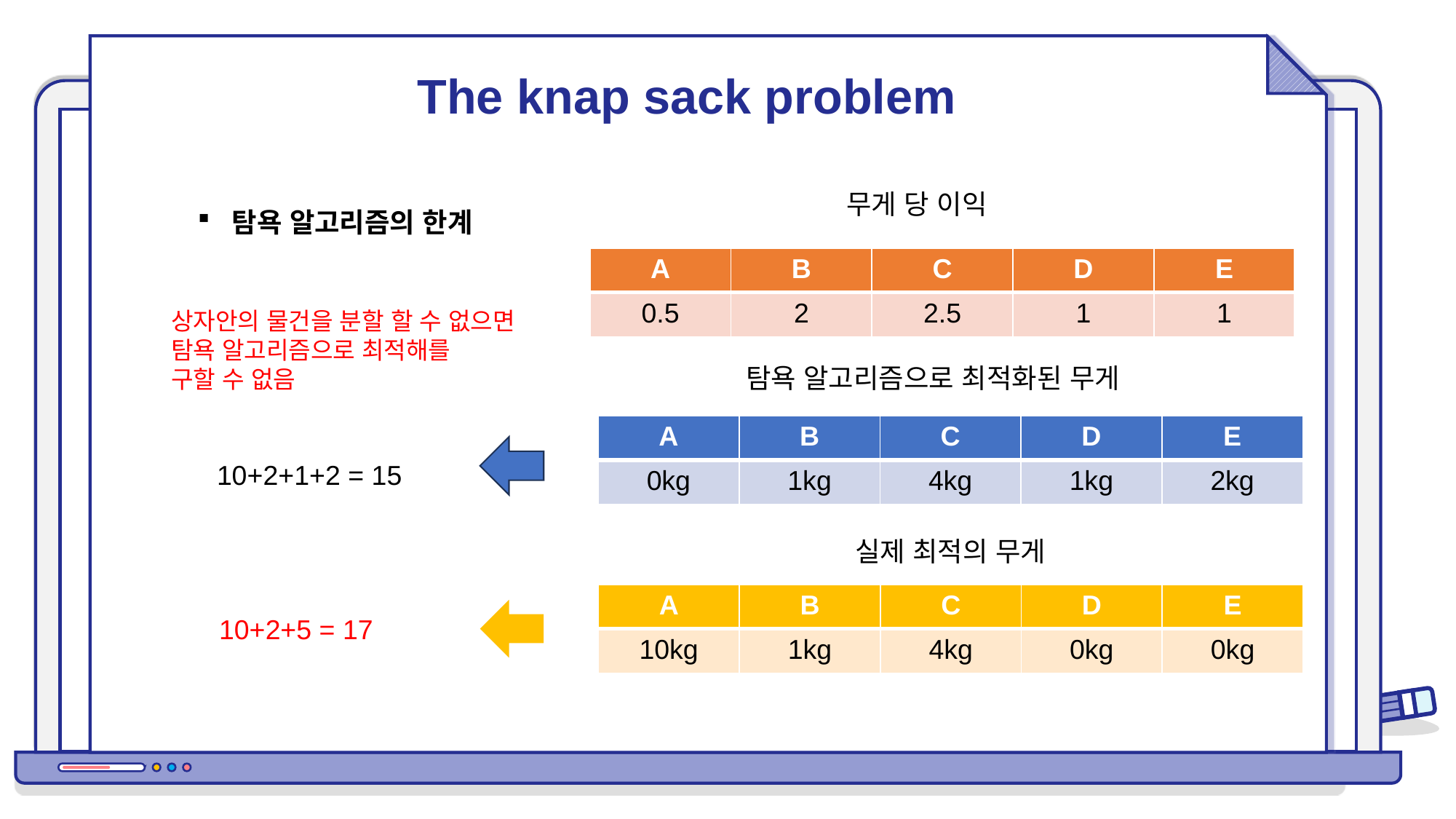

The knap sack problem

무게 당 이익
탐욕 알고리즘의 한계
| A | B | C | D | E |
| --- | --- | --- | --- | --- |
| 0.5 | 2 | 2.5 | 1 | 1 |
상자안의 물건을 분할 할 수 없으면 탐욕 알고리즘으로 최적해를
구할 수 없음
탐욕 알고리즘으로 최적화된 무게
| A | B | C | D | E |
| --- | --- | --- | --- | --- |
| 0kg | 1kg | 4kg | 1kg | 2kg |

10+2+1+2 = 15
실제 최적의 무게
| A | B | C | D | E |
| --- | --- | --- | --- | --- |
| 10kg | 1kg | 4kg | 0kg | 0kg |

10+2+5 = 17